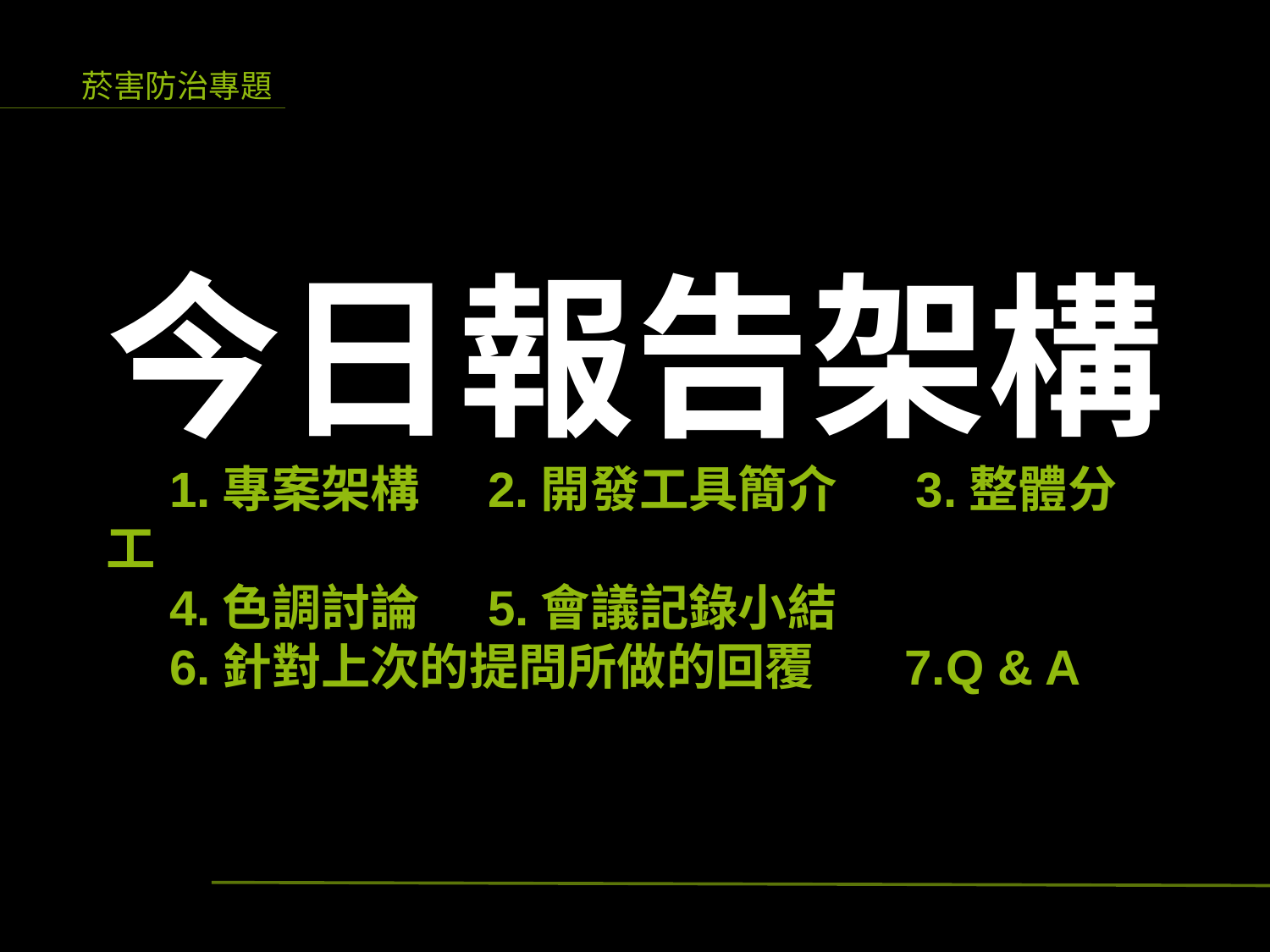

今日報告架構
1.專案架構     2.開發工具簡介      3.整體分工
4.色調討論     5.會議記錄小結
6.針對上次的提問所做的回覆       7.Q & A
2